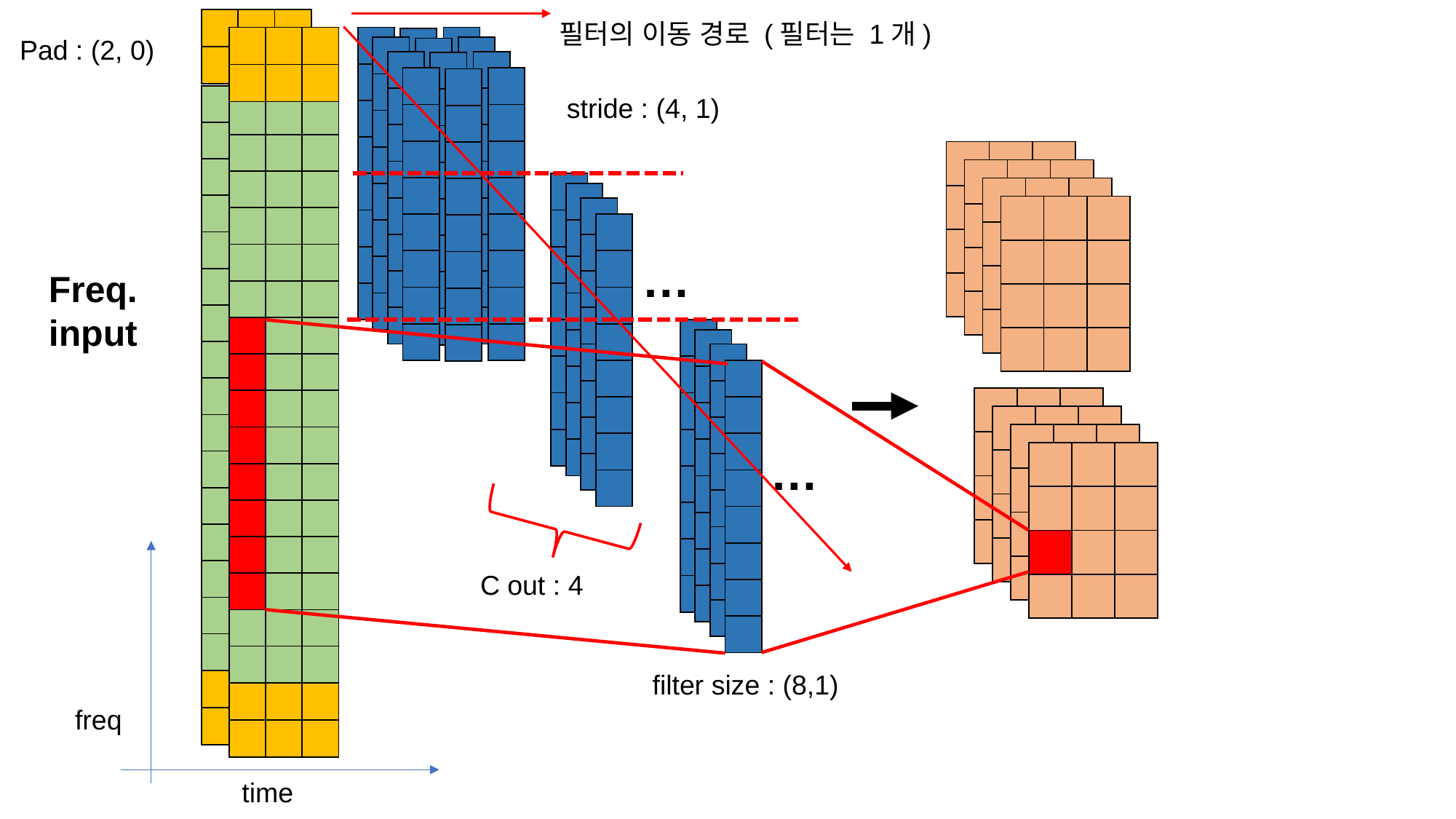

|  |  |  |
| --- | --- | --- |
|  |  |  |
필터의 이동 경로 (필터는 1개)
Pad : (2, 0)
|  |
| --- |
|  |
|  |
|  |
|  |
|  |
|  |
|  |
|  |  |  |
| --- | --- | --- |
|  |  |  |
|  |
| --- |
|  |
|  |
|  |
|  |
|  |
|  |
|  |
|  |
| --- |
|  |
|  |
|  |
|  |
|  |
|  |
|  |
|  |
| --- |
|  |
|  |
|  |
|  |
|  |
|  |
|  |
|  |
| --- |
|  |
|  |
|  |
|  |
|  |
|  |
|  |
|  |
| --- |
|  |
|  |
|  |
|  |
|  |
|  |
|  |
|  |
| --- |
|  |
|  |
|  |
|  |
|  |
|  |
|  |
|  |
| --- |
|  |
|  |
|  |
|  |
|  |
|  |
|  |
|  |
| --- |
|  |
|  |
|  |
|  |
|  |
|  |
|  |
|  |
| --- |
|  |
|  |
|  |
|  |
|  |
|  |
|  |
|  |
| --- |
|  |
|  |
|  |
|  |
|  |
|  |
|  |
|  |
| --- |
|  |
|  |
|  |
|  |
|  |
|  |
|  |
|  |  |  |
| --- | --- | --- |
|  |  |  |
|  |  |  |
|  |  |  |
|  |  |  |
|  |  |  |
|  |  |  |
|  |  |  |
|  |  |  |
|  |  |  |
|  |  |  |
|  |  |  |
|  |  |  |
|  |  |  |
|  |  |  |
|  |  |  |
stride : (4, 1)
|  |  |  |
| --- | --- | --- |
|  |  |  |
|  |  |  |
|  |  |  |
|  |  |  |
|  |  |  |
|  |  |  |
|  |  |  |
|  |  |  |
|  |  |  |
|  |  |  |
|  |  |  |
|  |  |  |
|  |  |  |
|  |  |  |
|  |  |  |
|  |  |  |
| --- | --- | --- |
|  |  |  |
|  |  |  |
|  |  |  |
|  |  |  |
| --- | --- | --- |
|  |  |  |
|  |  |  |
|  |  |  |
|  |
| --- |
|  |
|  |
|  |
|  |
|  |
|  |
|  |
|  |  |  |
| --- | --- | --- |
|  |  |  |
|  |  |  |
|  |  |  |
|  |
| --- |
|  |
|  |
|  |
|  |
|  |
|  |
|  |
|  |  |  |
| --- | --- | --- |
|  |  |  |
|  |  |  |
|  |  |  |
|  |
| --- |
|  |
|  |
|  |
|  |
|  |
|  |
|  |
|  |
| --- |
|  |
|  |
|  |
|  |
|  |
|  |
|  |
…
Freq.
input
|  |
| --- |
|  |
|  |
|  |
|  |
|  |
|  |
|  |
|  |
| --- |
|  |
|  |
|  |
|  |
|  |
|  |
|  |
|  |
| --- |
|  |
|  |
|  |
|  |
|  |
|  |
|  |
|  |
| --- |
|  |
|  |
|  |
|  |
|  |
|  |
|  |
|  |  |  |
| --- | --- | --- |
|  |  |  |
|  |  |  |
|  |  |  |
|  |  |  |
| --- | --- | --- |
|  |  |  |
|  |  |  |
|  |  |  |
|  |  |  |
| --- | --- | --- |
|  |  |  |
|  |  |  |
|  |  |  |
…
|  |  |  |
| --- | --- | --- |
|  |  |  |
|  |  |  |
|  |  |  |

C out : 4
filter size : (8,1)
|  |  |  |
| --- | --- | --- |
|  |  |  |
|  |  |  |
| --- | --- | --- |
|  |  |  |
freq
time